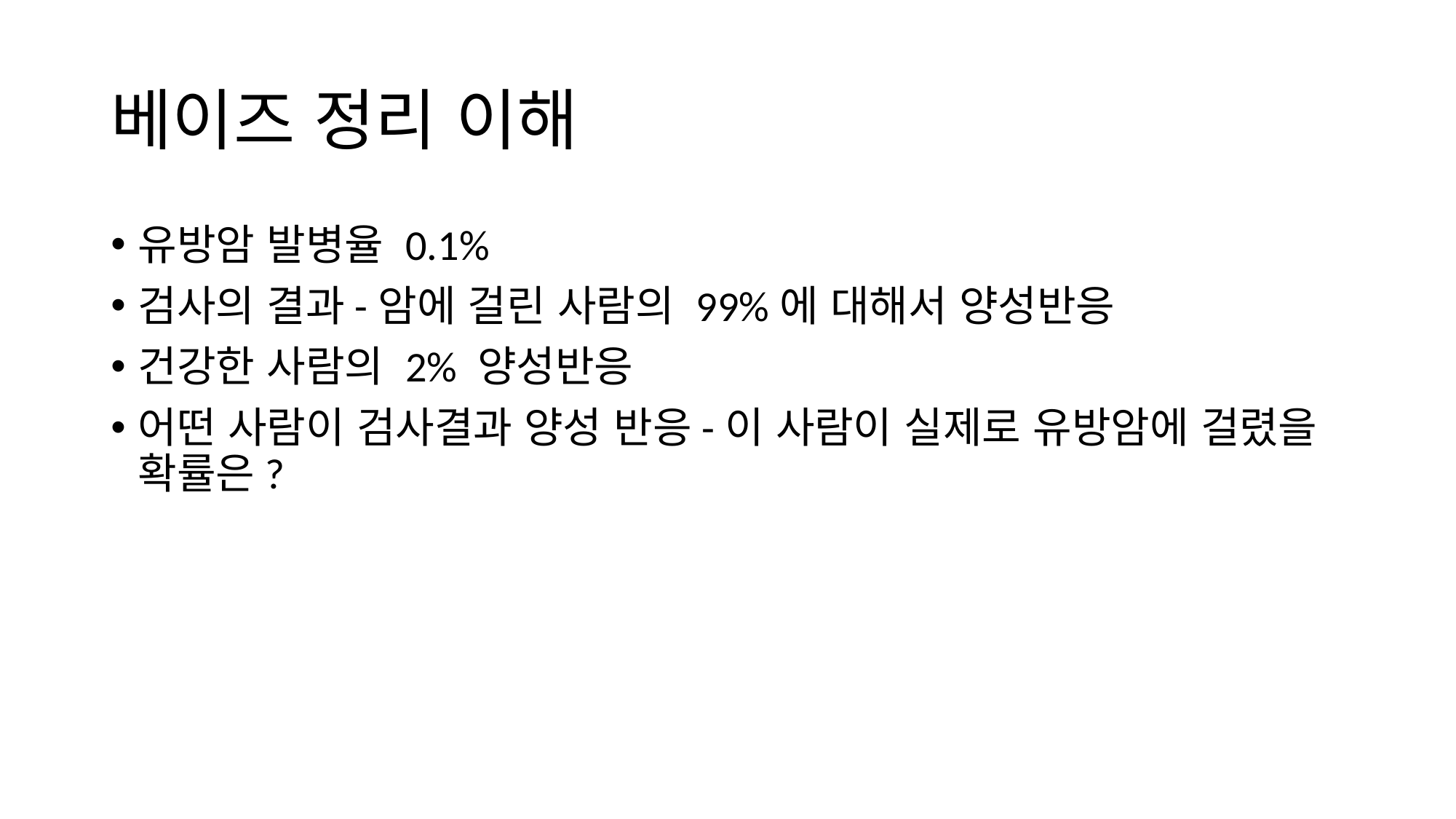

# 베이즈 정리 이해
유방암 발병율 0.1%
검사의 결과-암에 걸린 사람의 99%에 대해서 양성반응
건강한 사람의 2% 양성반응
어떤 사람이 검사결과 양성 반응-이 사람이 실제로 유방암에 걸렸을 확률은?